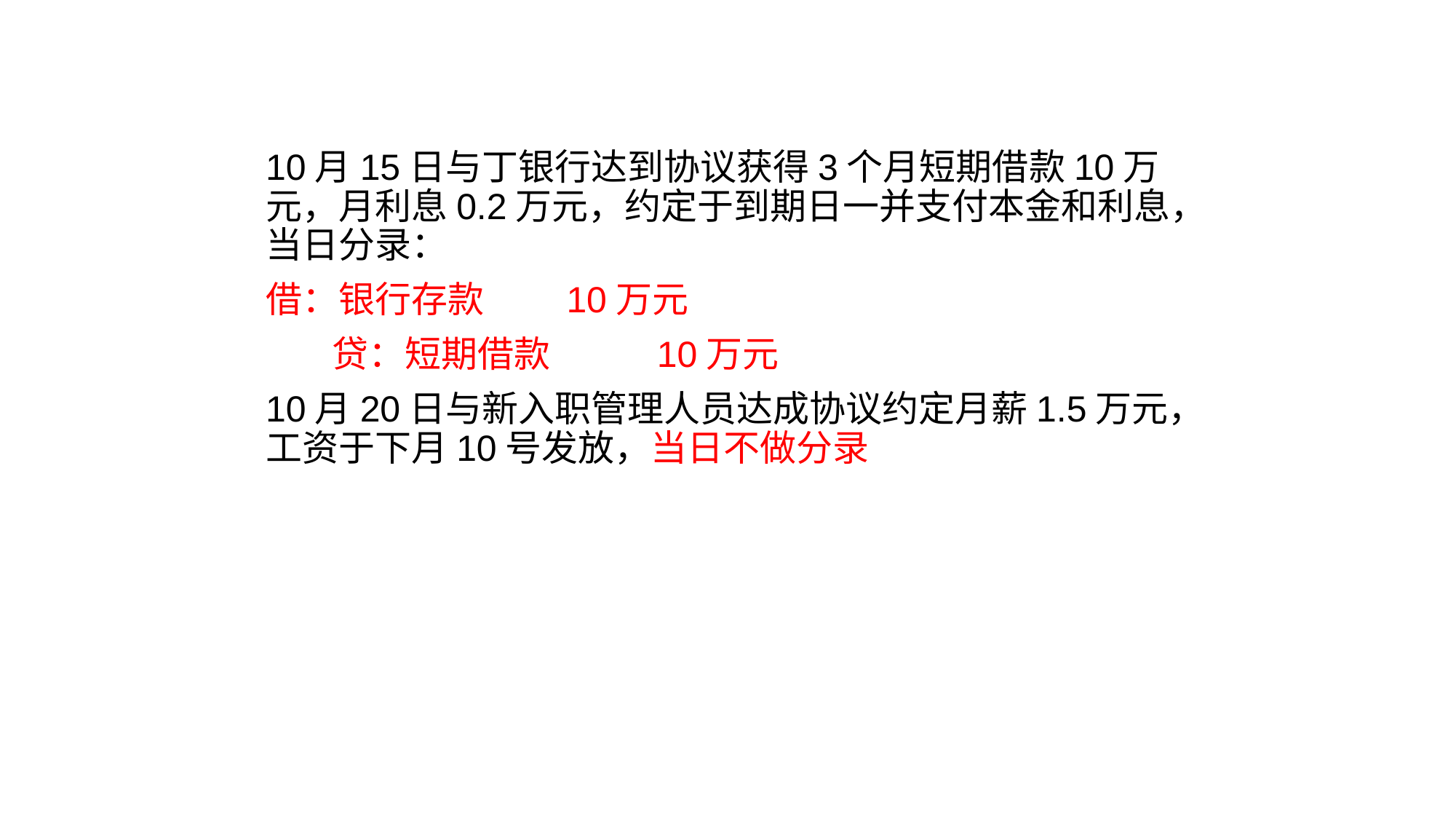

10月15日与丁银行达到协议获得3个月短期借款10万元，月利息0.2万元，约定于到期日一并支付本金和利息，当日分录：
借：银行存款         10万元
       贷：短期借款            10万元
10月20日与新入职管理人员达成协议约定月薪1.5万元，工资于下月10号发放，当日不做分录